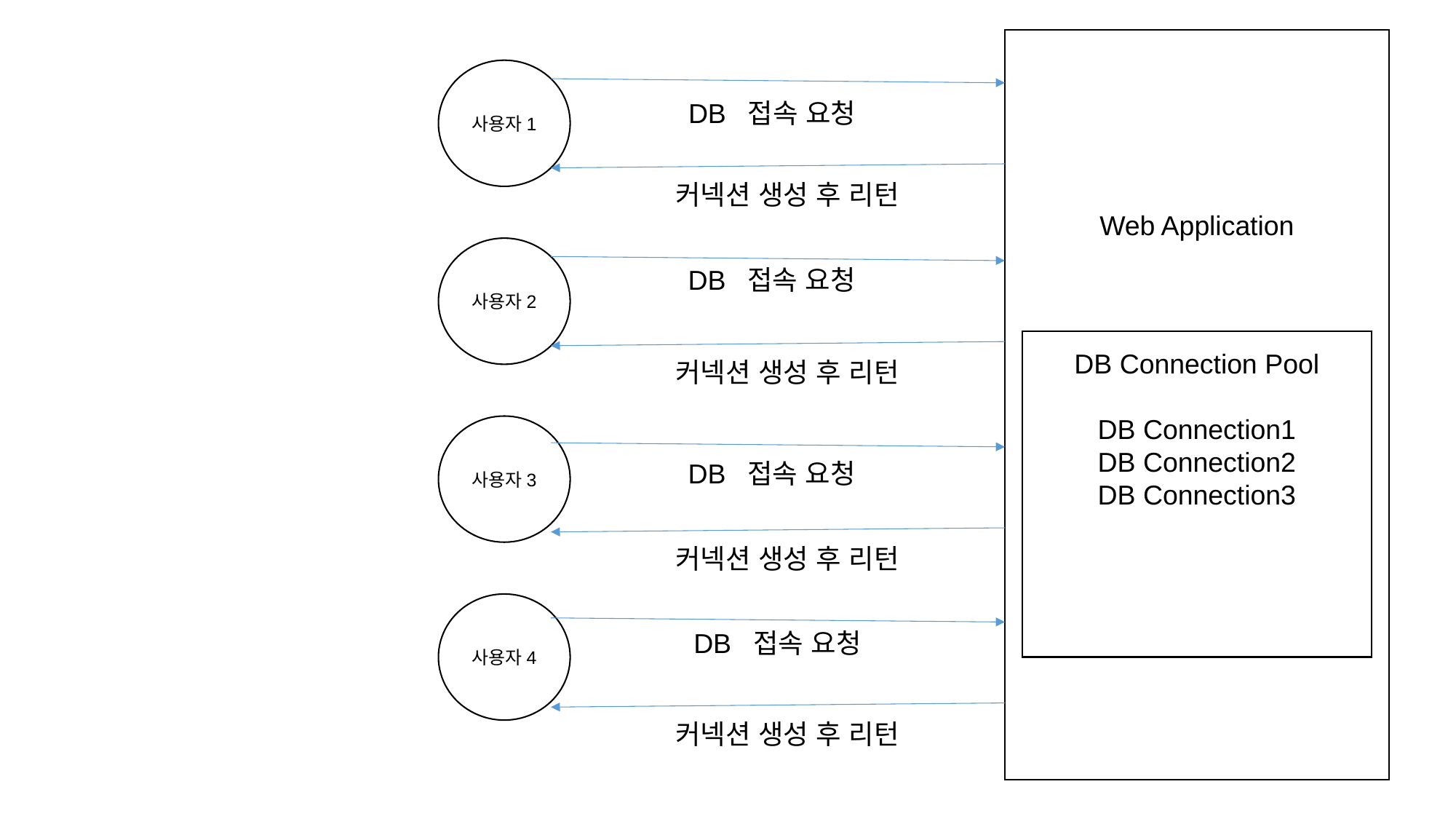

Web Application

사용자1
DB  접속 요청
커넥션 생성 후 리턴
사용자2
DB  접속 요청
DB Connection Pool

DB Connection1
DB Connection2
DB Connection3

커넥션 생성 후 리턴
사용자3
DB  접속 요청
커넥션 생성 후 리턴
사용자4
DB  접속 요청
커넥션 생성 후 리턴